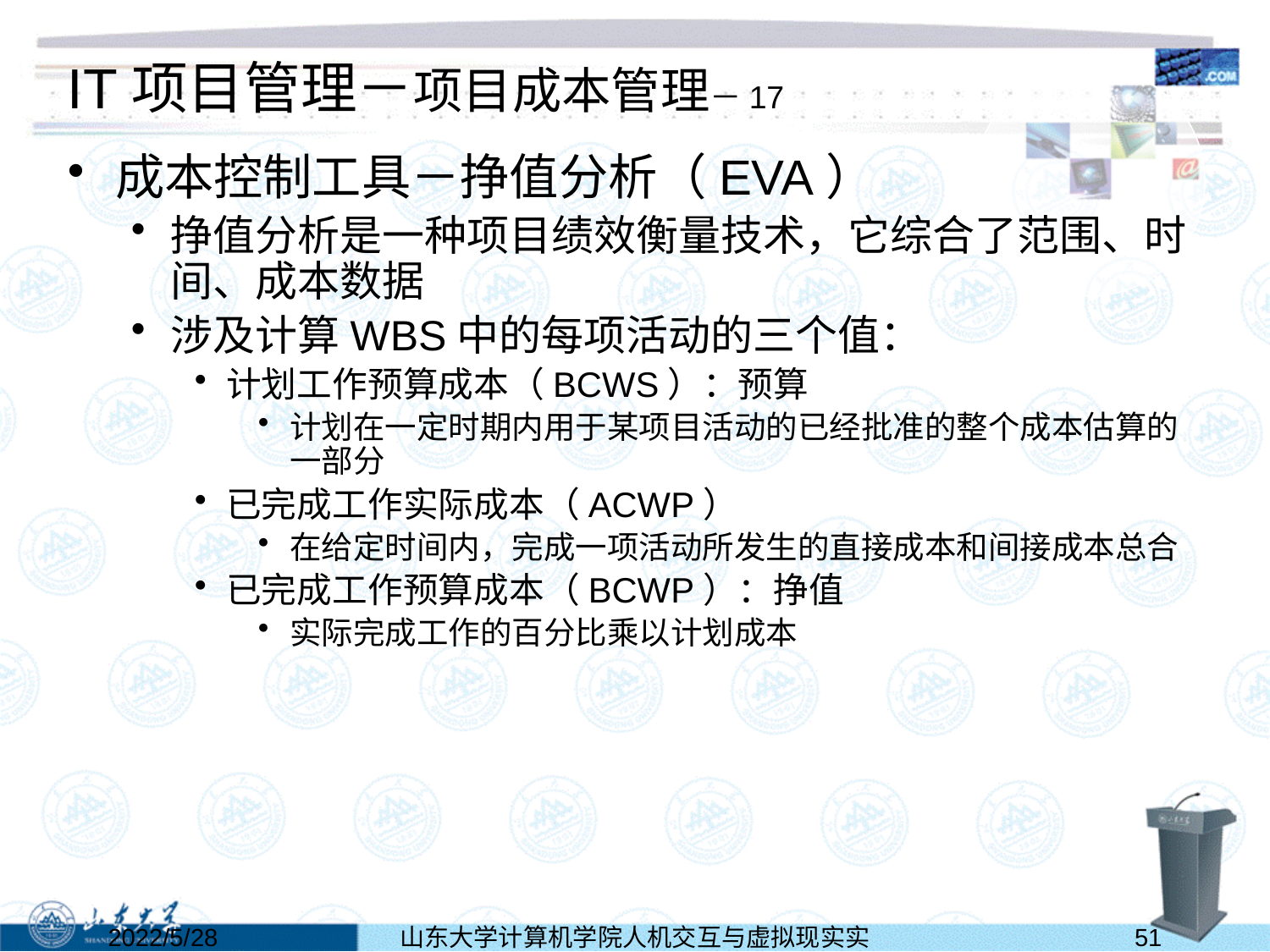

# IT项目管理－项目成本管理－17
成本控制工具－挣值分析（EVA）
挣值分析是一种项目绩效衡量技术，它综合了范围、时间、成本数据
涉及计算WBS中的每项活动的三个值：
计划工作预算成本（BCWS）：预算
计划在一定时期内用于某项目活动的已经批准的整个成本估算的一部分
已完成工作实际成本（ACWP）
在给定时间内，完成一项活动所发生的直接成本和间接成本总合
已完成工作预算成本（BCWP）：挣值
实际完成工作的百分比乘以计划成本
2022/5/28
山东大学计算机学院人机交互与虚拟现实实验室
51